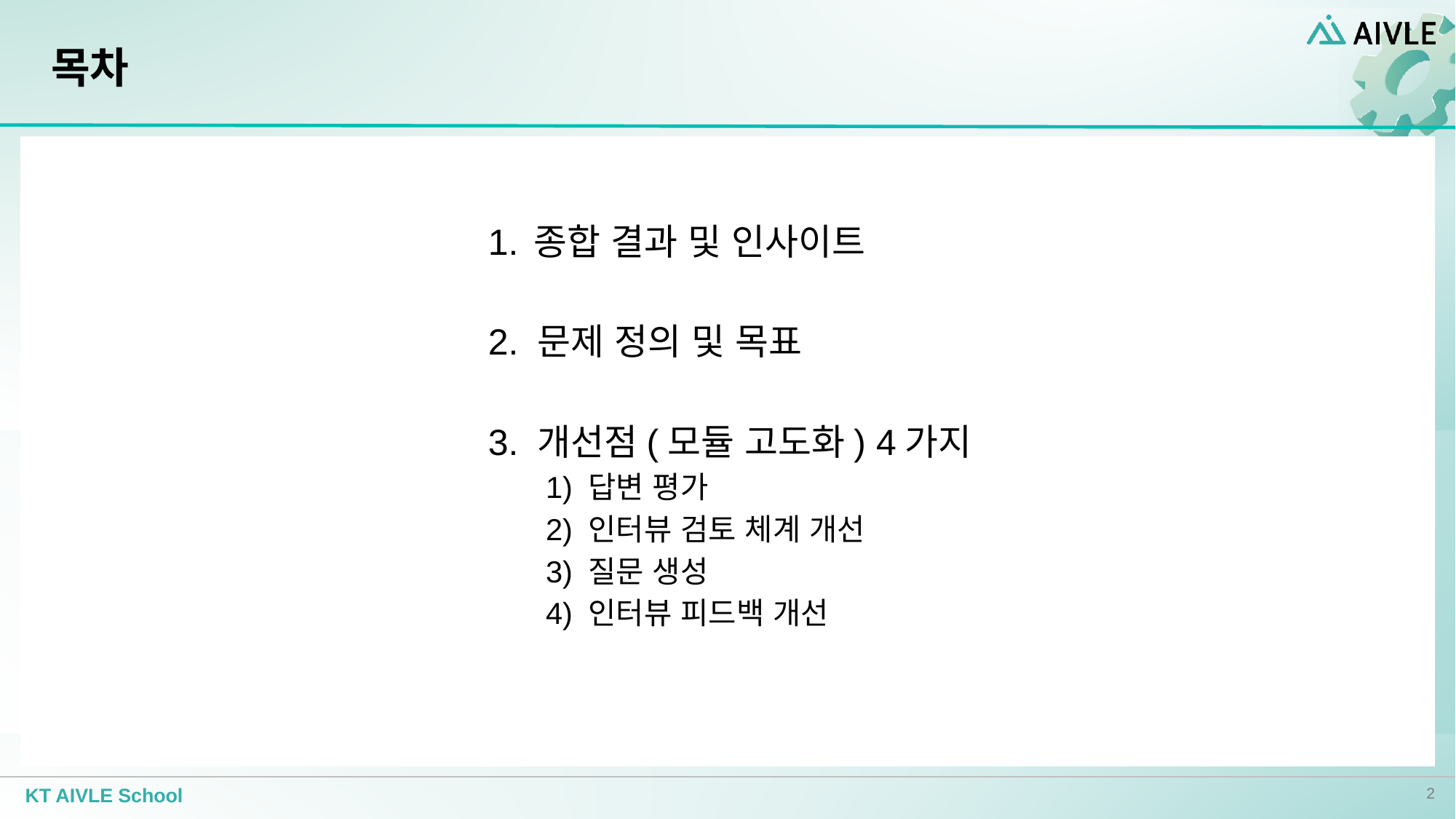

# 목차
종합 결과 및 인사이트

2. 문제 정의 및 목표

3. 개선점(모듈 고도화) 4가지
답변 평가
인터뷰 검토 체계 개선
질문 생성
인터뷰 피드백 개선